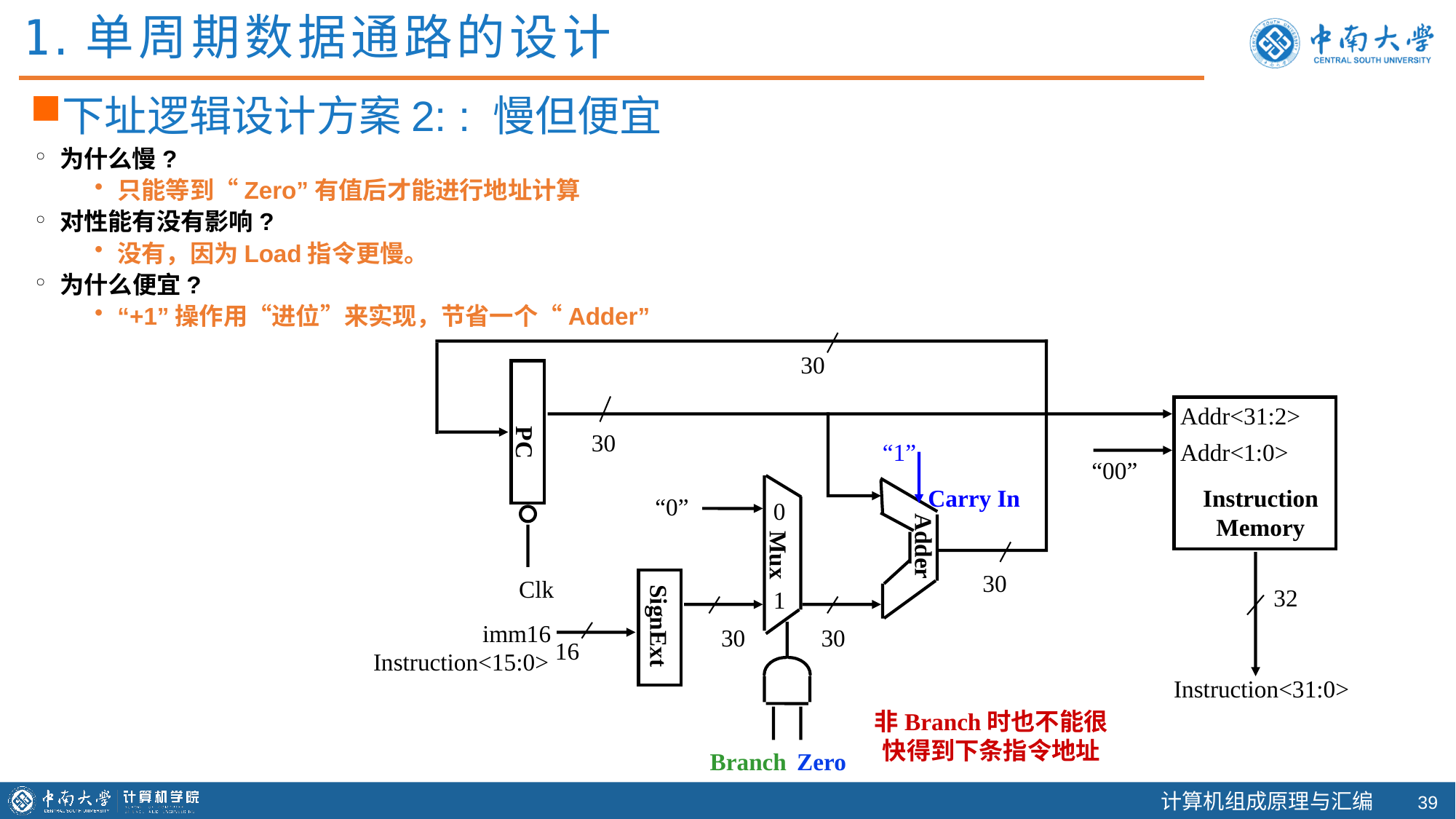

1.单周期数据通路的设计

下址逻辑设计方案2: : 慢但便宜
为什么慢?
只能等到“Zero”有值后才能进行地址计算
对性能有没有影响?
没有，因为Load指令更慢。
为什么便宜?
“+1”操作用“进位”来实现，节省一个“Adder”

30

PC

Clk
Addr<31:2>

30

“1”
Addr<1:0>
“00”

Carry In
Instruction
Memory

“0”
0

Adder

Mux

30

32
1

SignExt

imm16
30
30

16

Instruction<15:0>

Instruction<31:0>
非Branch时也不能很快得到下条指令地址

Branch
Zero
39